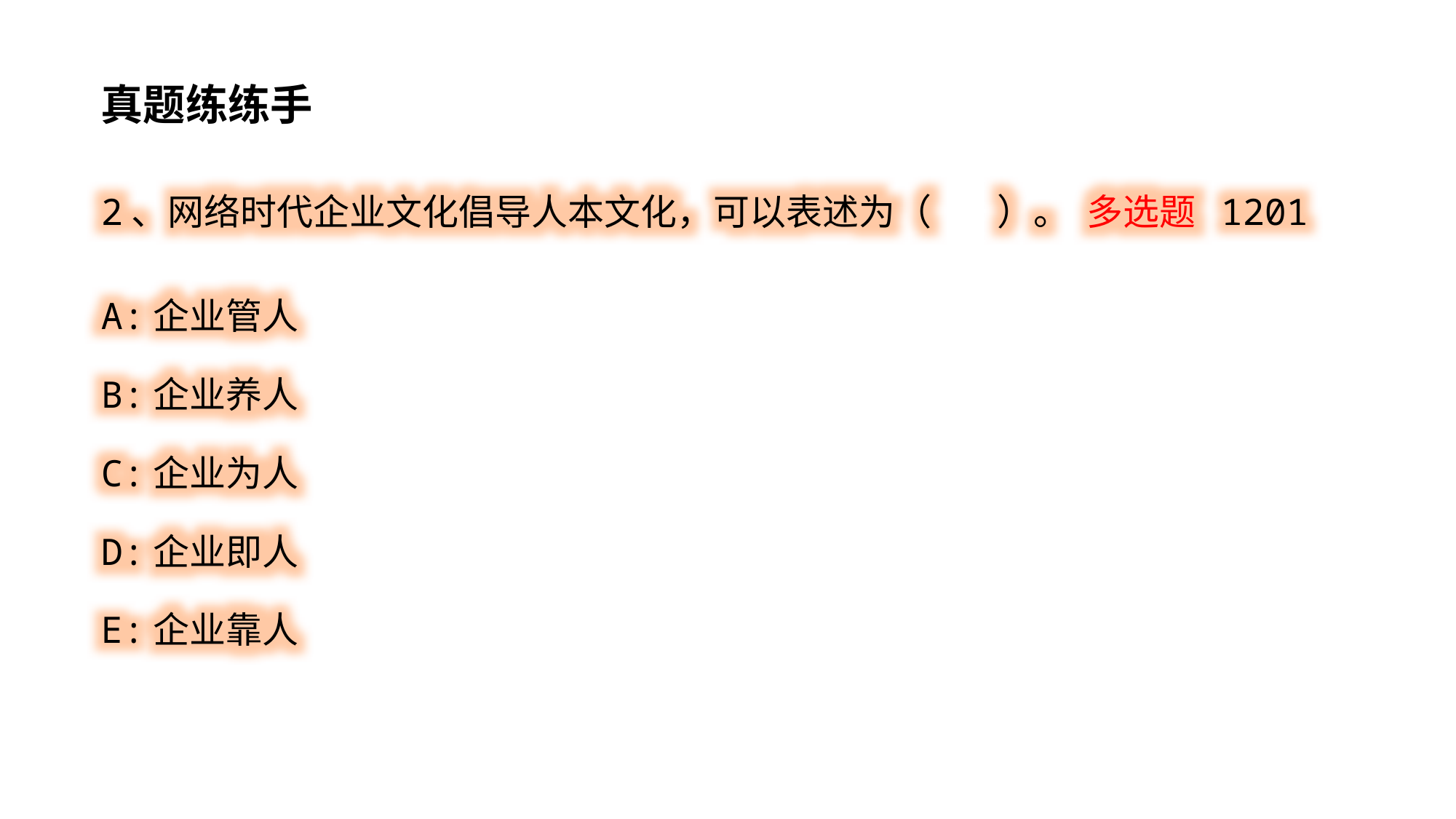

真题练练手
2、网络时代企业文化倡导人本文化，可以表述为（        ）。  多选题  1201

A:企业管人

B:企业养人

C:企业为人

D:企业即人

E:企业靠人